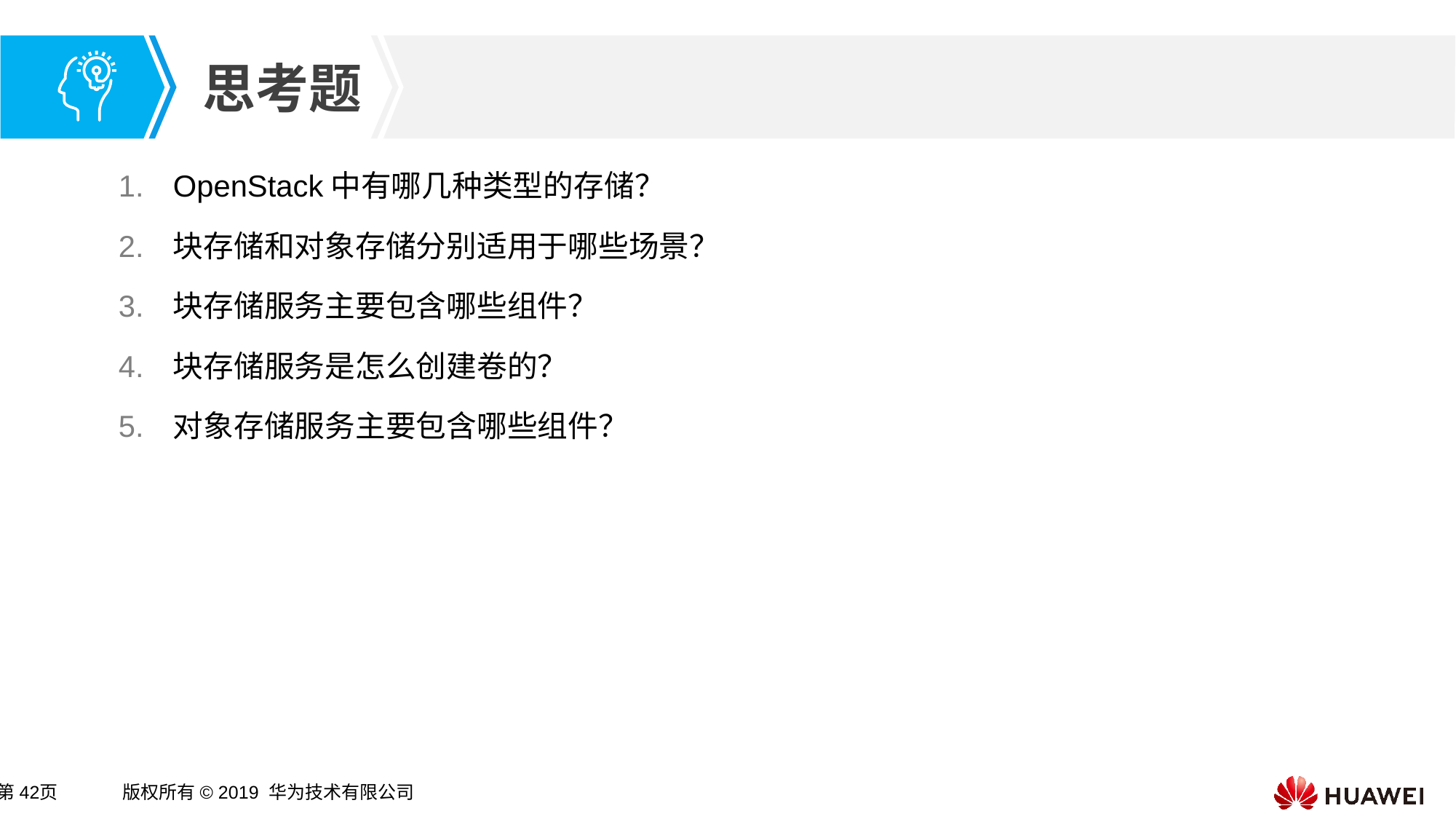

OpenStack中有哪几种类型的存储？
块存储和对象存储分别适用于哪些场景？
块存储服务主要包含哪些组件？
块存储服务是怎么创建卷的？
对象存储服务主要包含哪些组件？